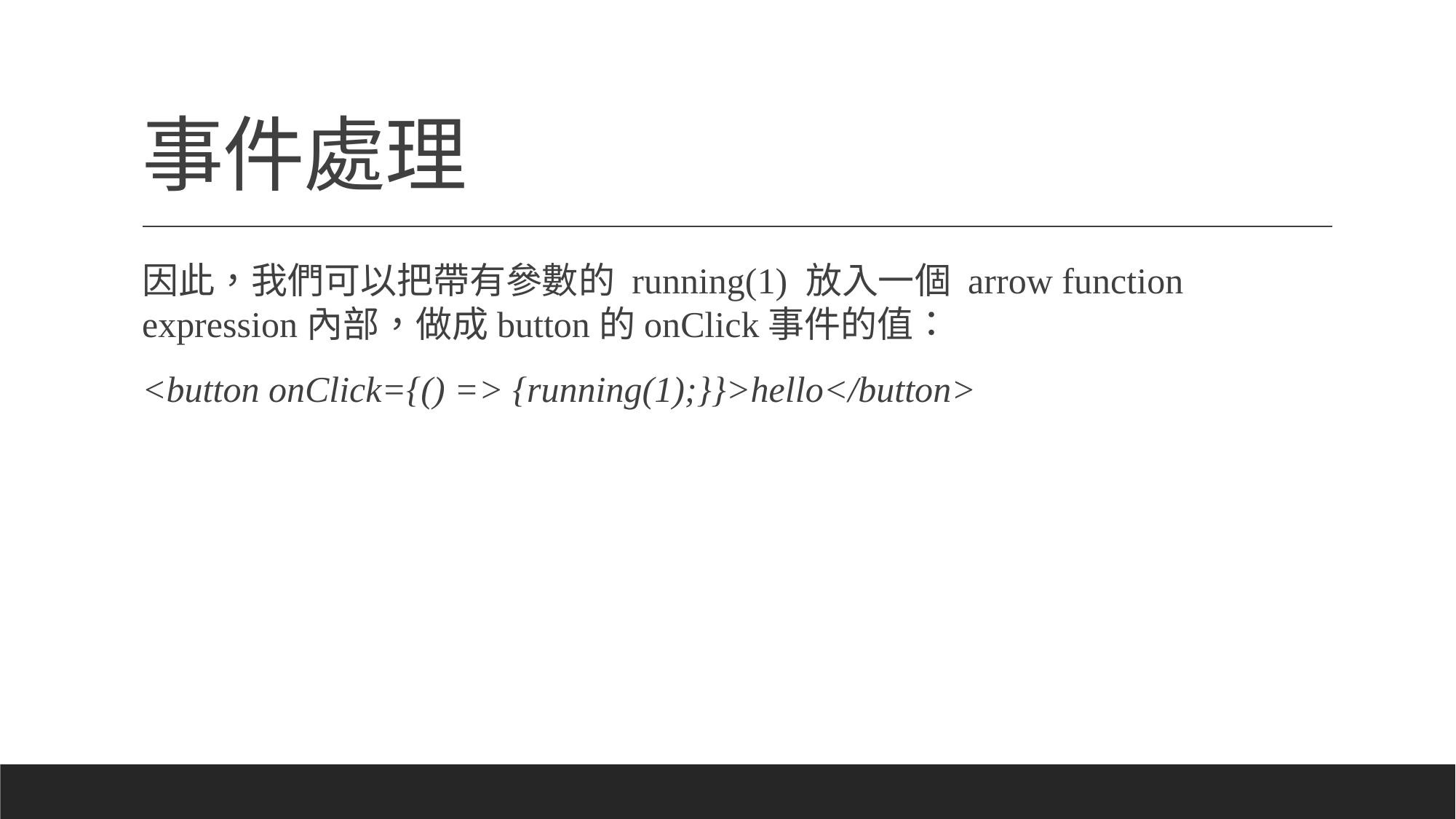

# 事件處理
因此，我們可以把帶有參數的 running(1) 放入一個 arrow function expression內部，做成button的onClick事件的值：
<button onClick={() => {running(1);}}>hello</button>